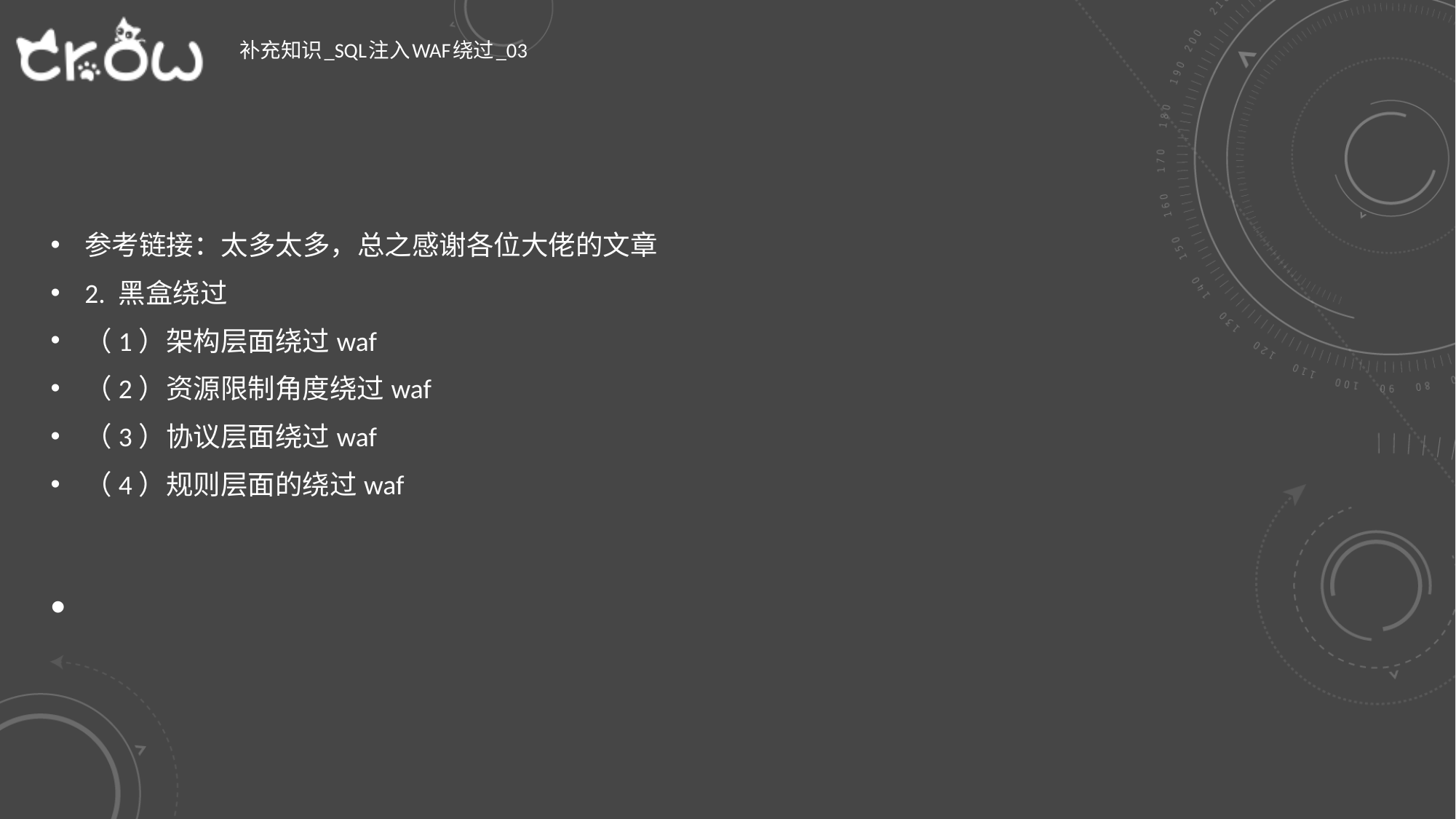

# 补充知识_sql注入WAF绕过_03
参考链接：太多太多，总之感谢各位大佬的文章
2. 黑盒绕过
（1）架构层面绕过waf
（2）资源限制角度绕过waf
（3）协议层面绕过waf
（4）规则层面的绕过waf